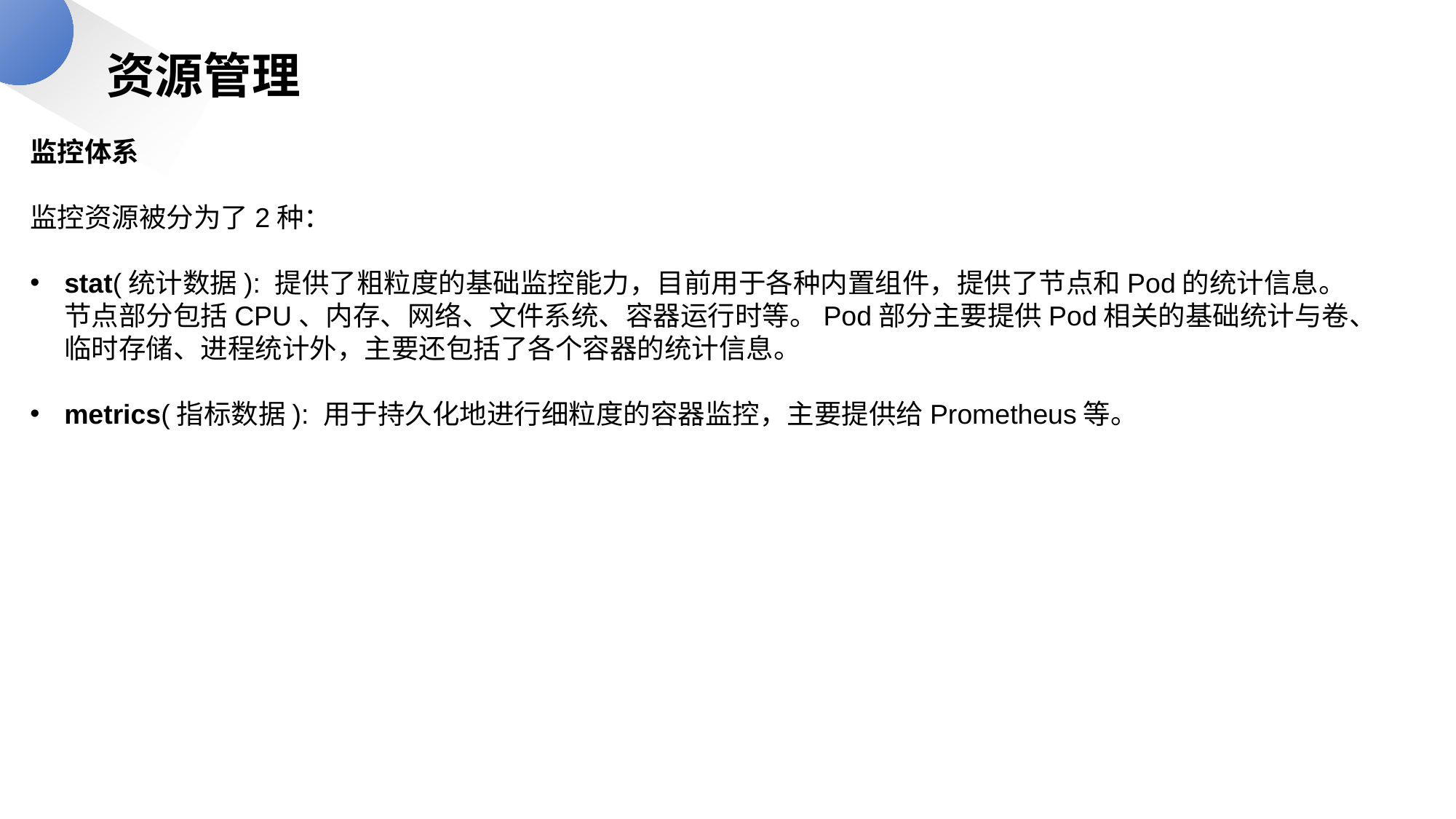

资源管理
监控体系

监控资源被分为了2种：

stat(统计数据): 提供了粗粒度的基础监控能力，目前用于各种内置组件，提供了节点和Pod的统计信息。节点部分包括CPU、内存、网络、文件系统、容器运行时等。Pod部分主要提供Pod相关的基础统计与卷、临时存储、进程统计外，主要还包括了各个容器的统计信息。

metrics(指标数据): 用于持久化地进行细粒度的容器监控，主要提供给Prometheus等。